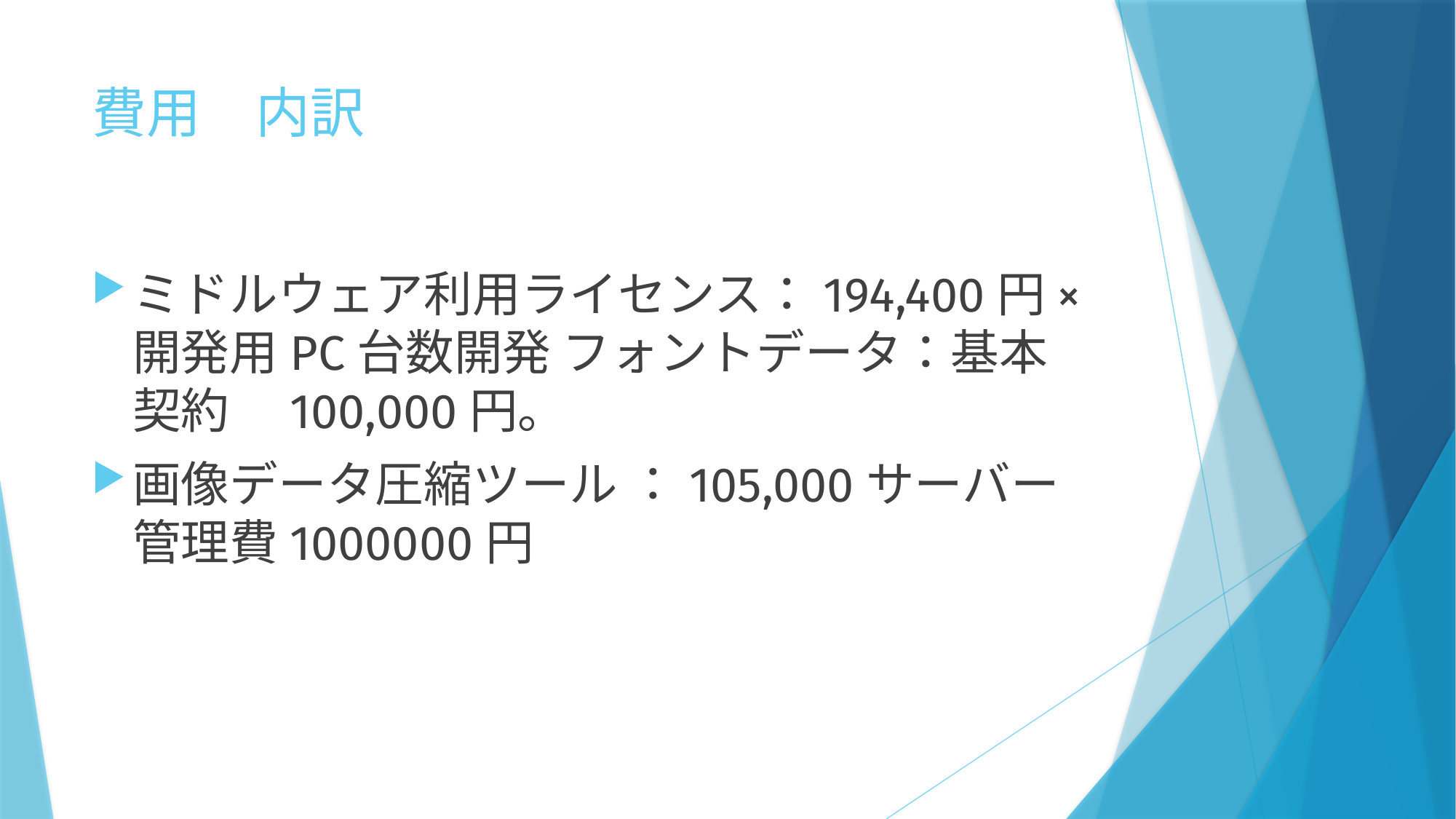

# 費用　内訳
ミドルウェア利用ライセンス：194,400円×開発用PC台数開発 フォントデータ：基本契約　100,000円。
画像データ圧縮ツール ：105,000サーバー管理費1000000円